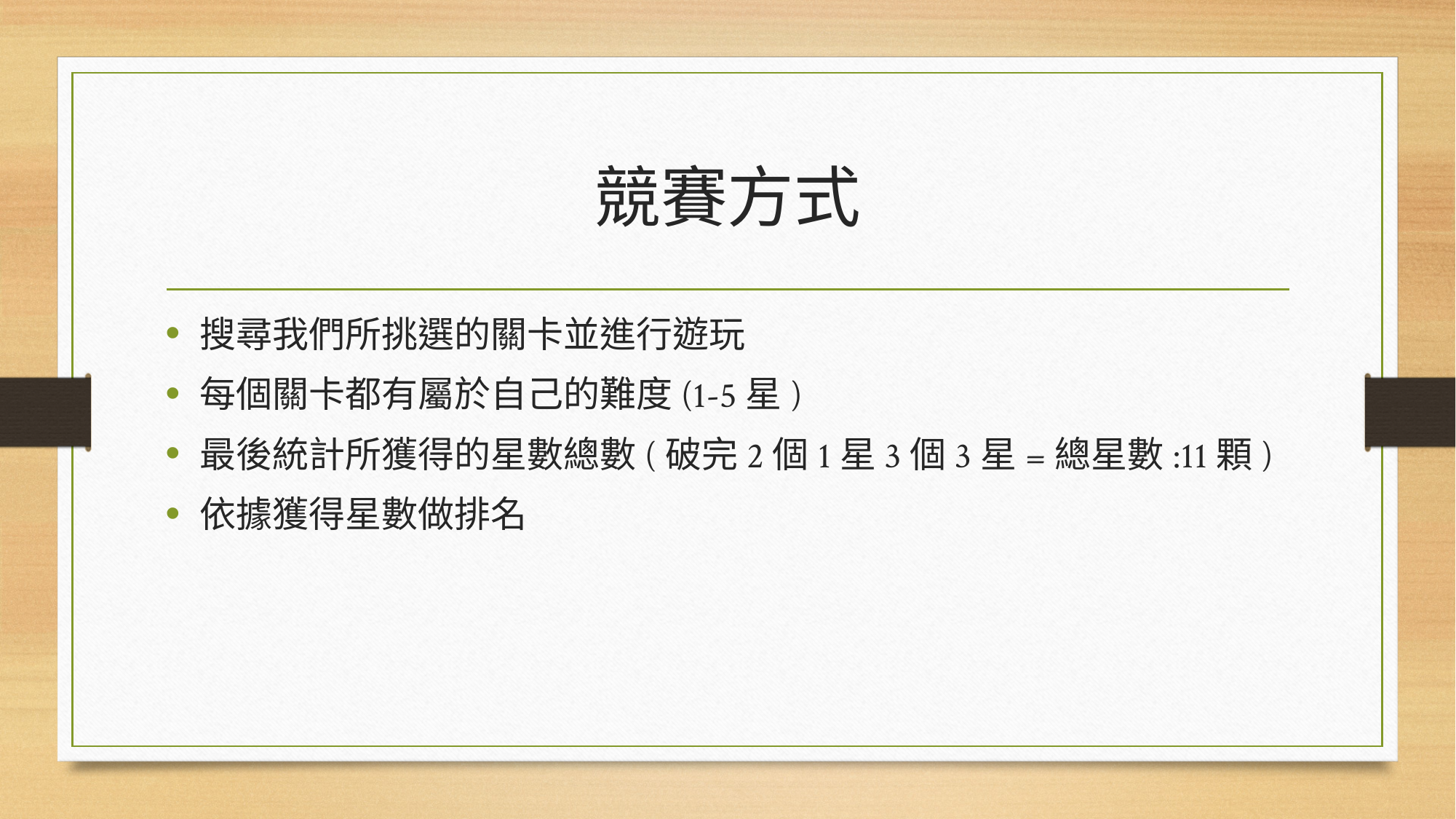

# 競賽方式
搜尋我們所挑選的關卡並進行遊玩
每個關卡都有屬於自己的難度(1-5星)
最後統計所獲得的星數總數(破完2個1星3個3星=總星數:11顆)
依據獲得星數做排名